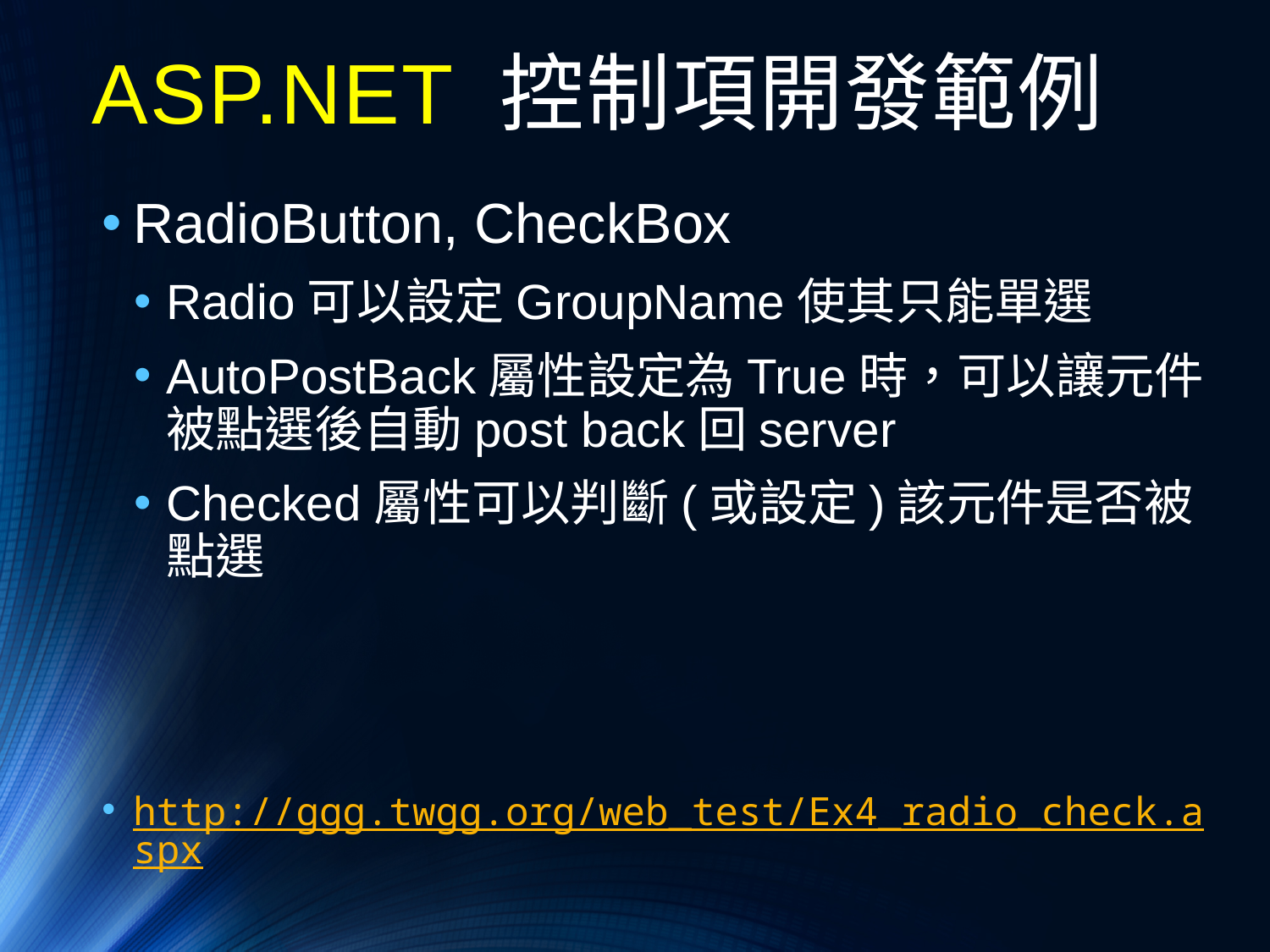

# ASP.NET 控制項開發範例
RadioButton, CheckBox
Radio可以設定GroupName使其只能單選
AutoPostBack屬性設定為True時，可以讓元件被點選後自動post back回server
Checked屬性可以判斷(或設定)該元件是否被點選

http://ggg.twgg.org/web_test/Ex4_radio_check.aspx